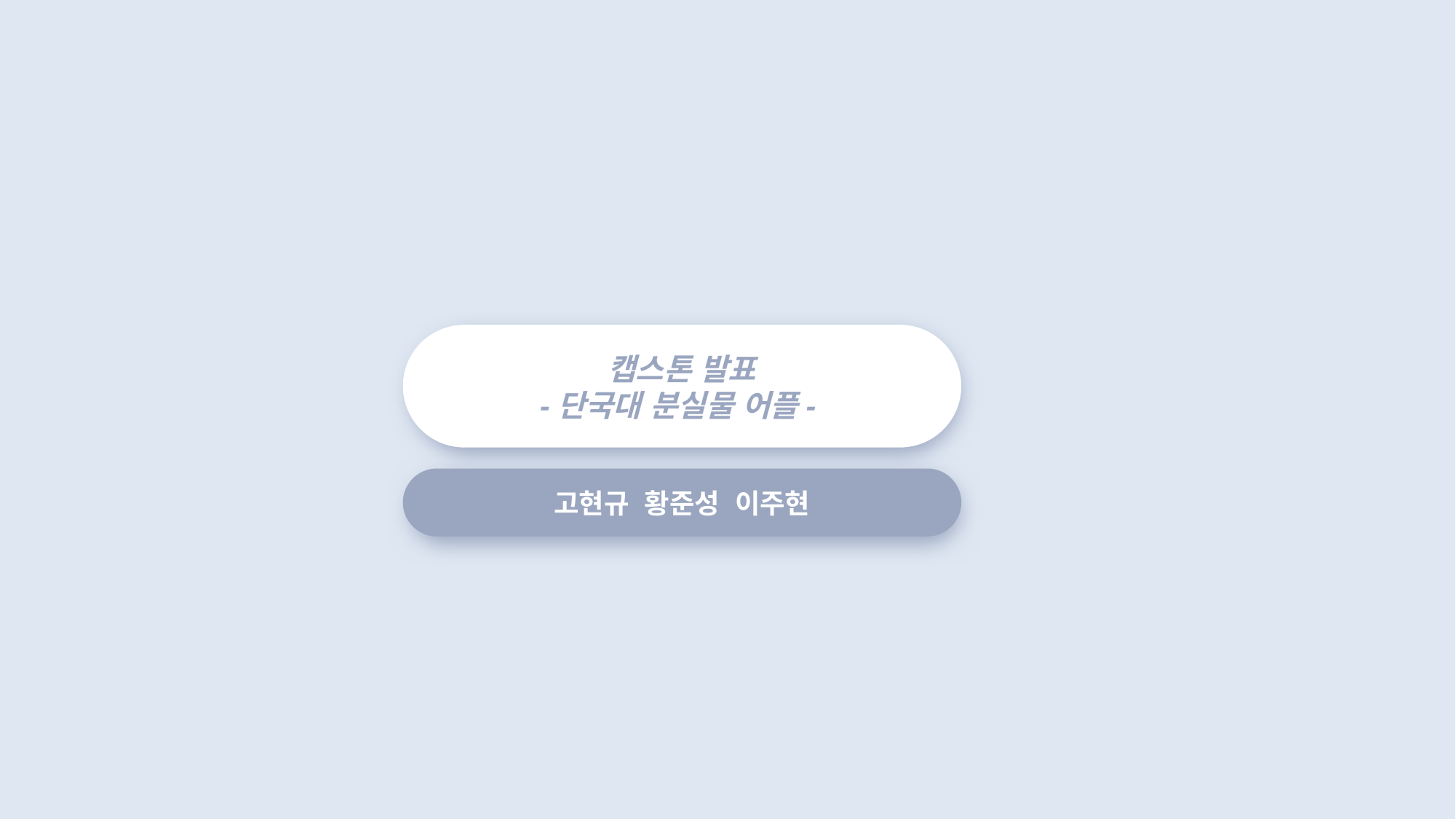

캡스톤 발표
-단국대 분실물 어플-
고현규  황준성  이주현